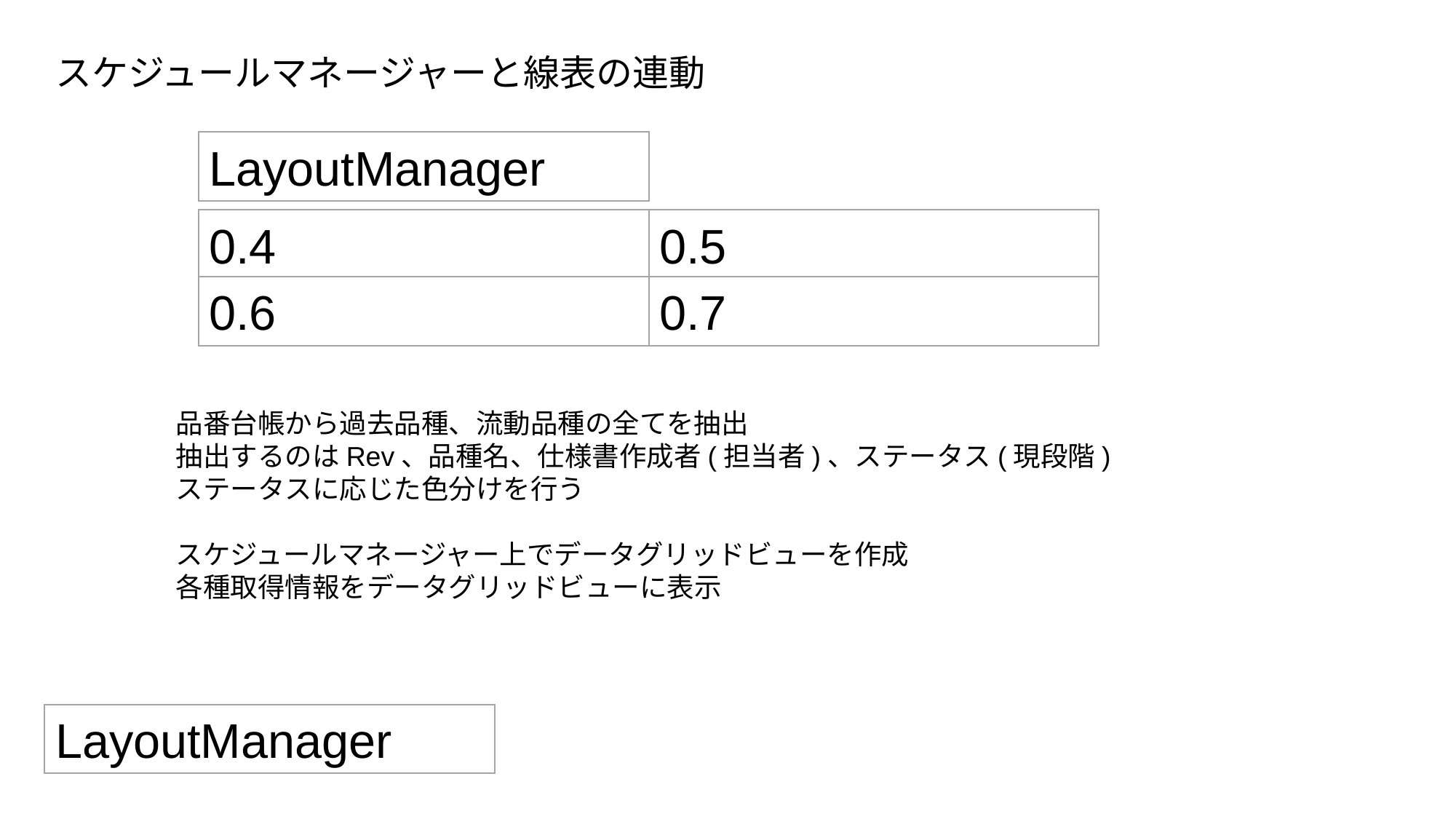

スケジュールマネージャーと線表の連動
LayoutManager
0.5
0.4
0.7
0.6
品番台帳から過去品種、流動品種の全てを抽出
抽出するのはRev、品種名、仕様書作成者(担当者)、ステータス(現段階)
ステータスに応じた色分けを行う

スケジュールマネージャー上でデータグリッドビューを作成
各種取得情報をデータグリッドビューに表示

LayoutManager